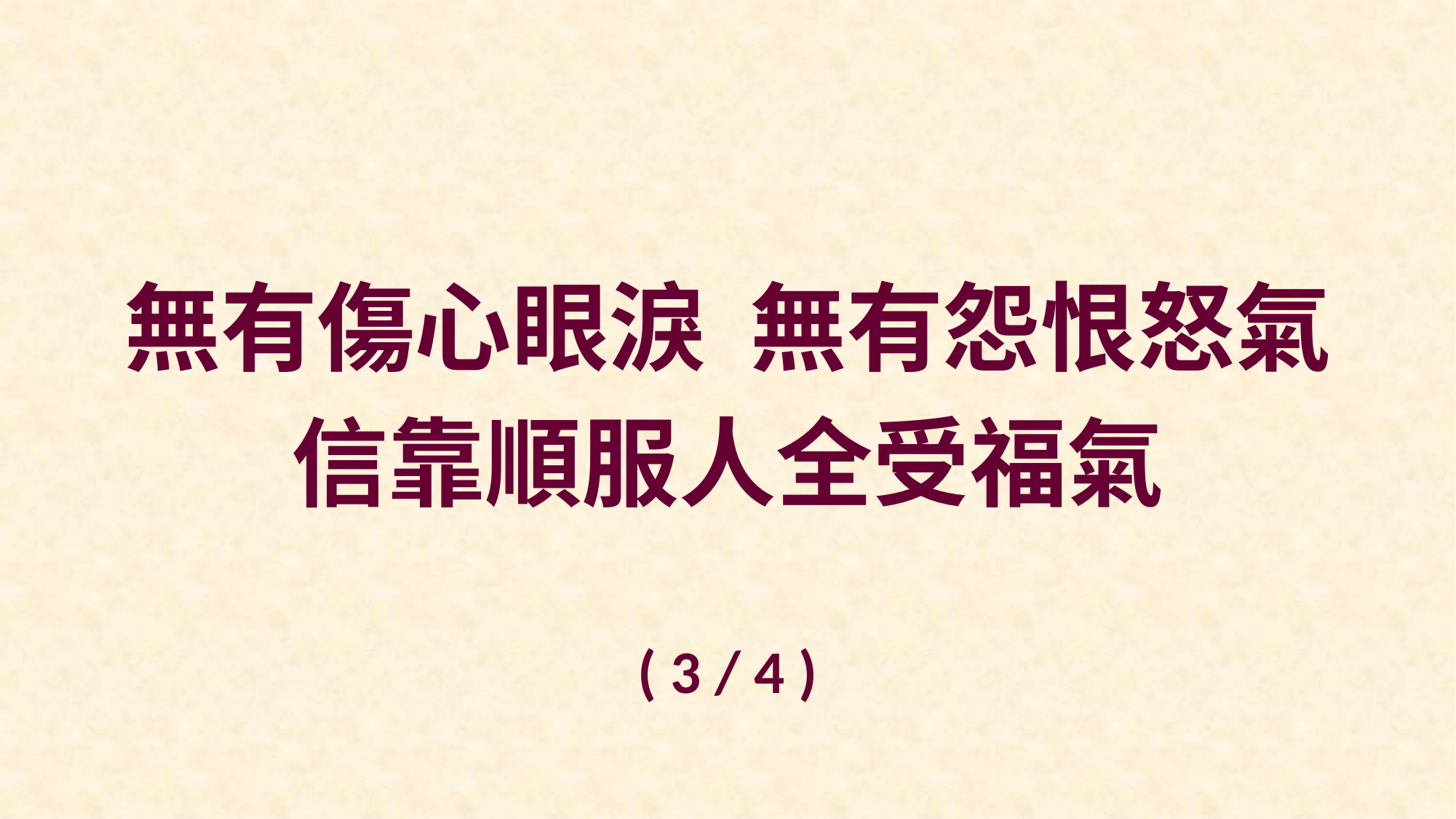

無有傷心眼淚  無有怨恨怒氣
信靠順服人全受福氣
( 3 / 4 )